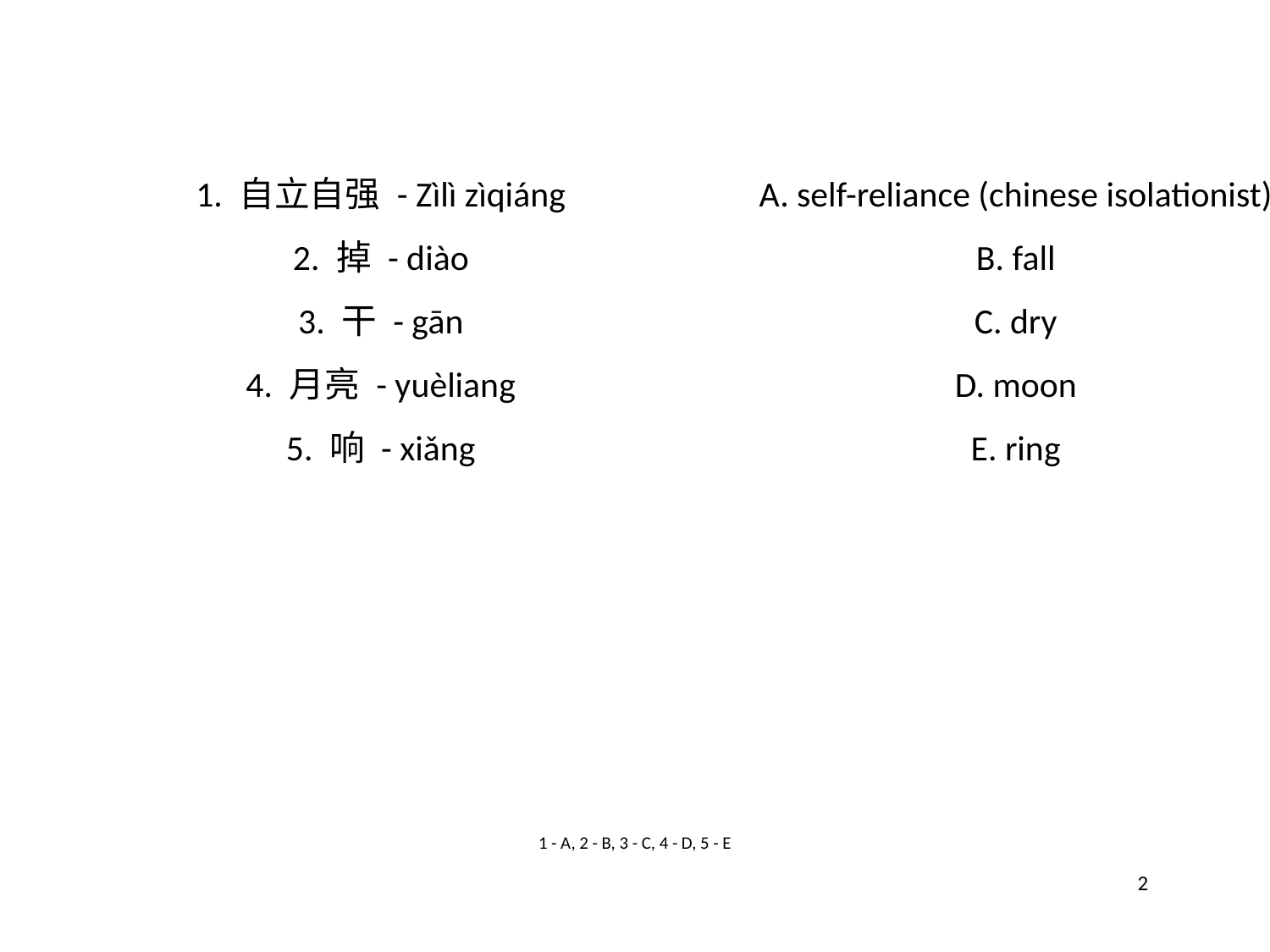

1. 自立自强 - Zìlì zìqiáng

A. self-reliance (chinese isolationist)

2. 掉 - diào

B. fall

3. 干 - gān

C. dry

4. 月亮 - yuèliang

D. moon

5. 响 - xiǎng

E. ring
1 - A, 2 - B, 3 - C, 4 - D, 5 - E

2